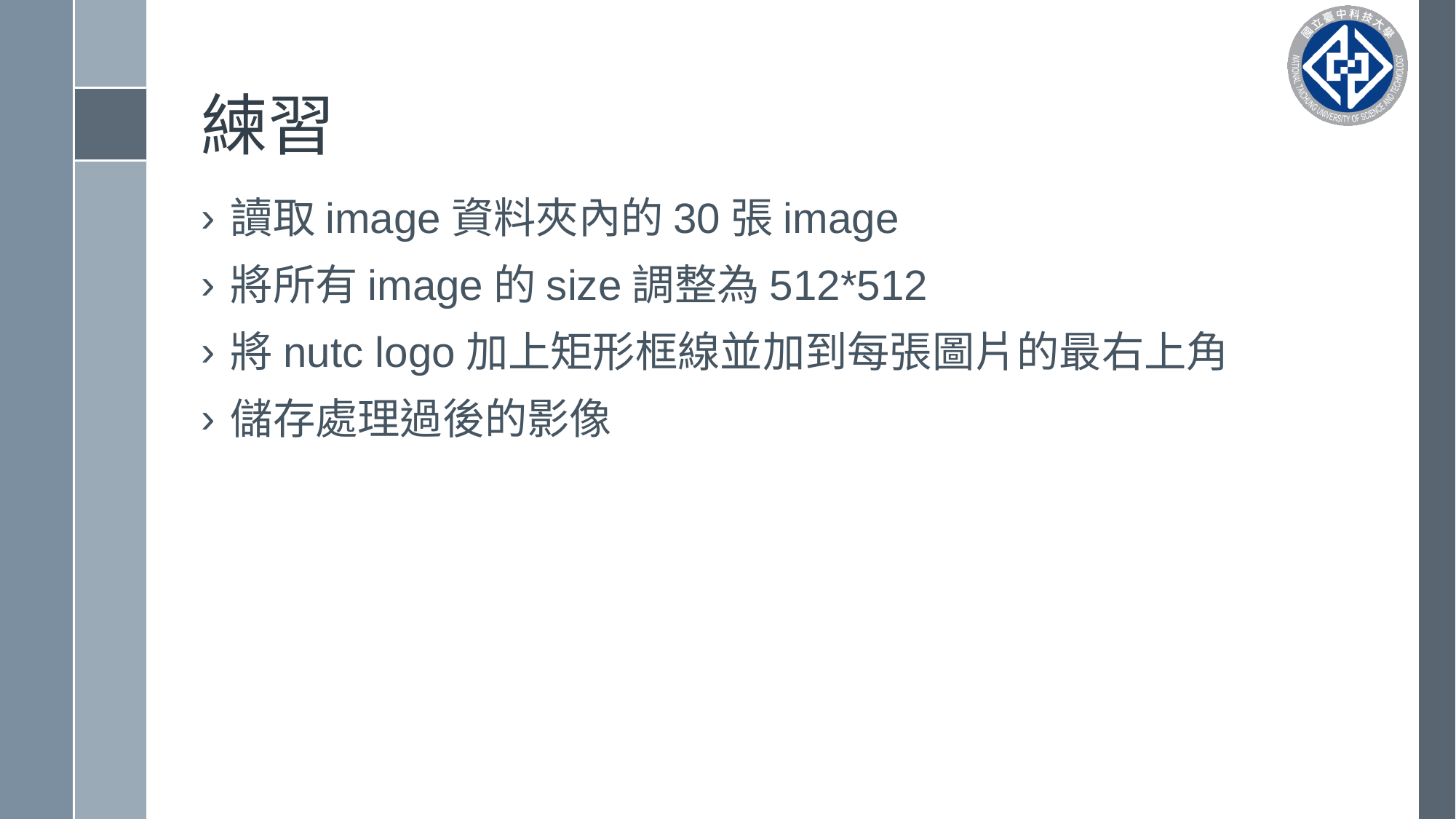

# 練習
讀取image資料夾內的30張image
將所有image的size調整為512*512
將nutc logo加上矩形框線並加到每張圖片的最右上角
儲存處理過後的影像